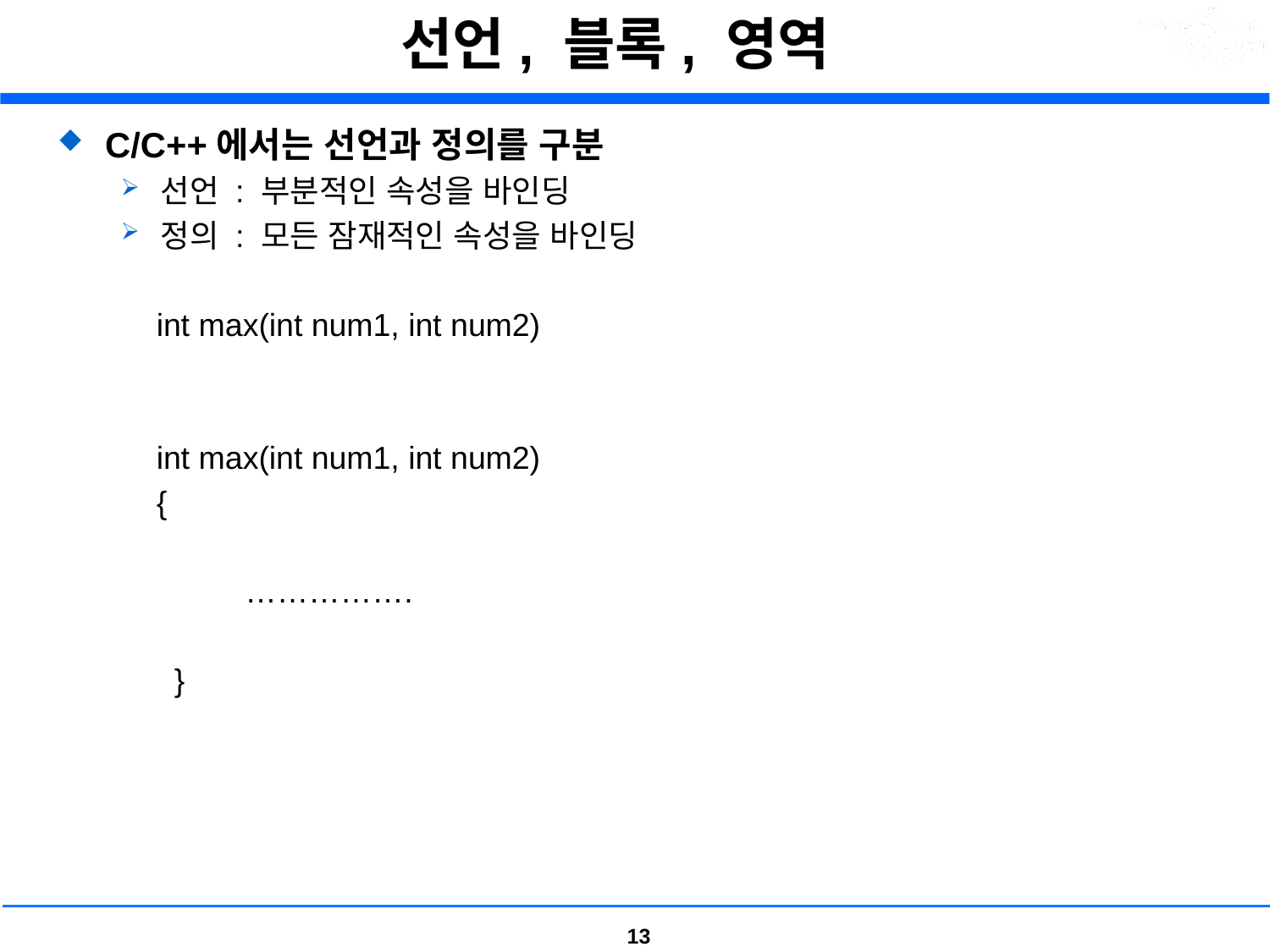

# 선언, 블록, 영역
C/C++에서는 선언과 정의를 구분
선언 : 부분적인 속성을 바인딩
정의 : 모든 잠재적인 속성을 바인딩

    int max(int num1, int num2)

    int max(int num1, int num2)
    {

              …………….

      }